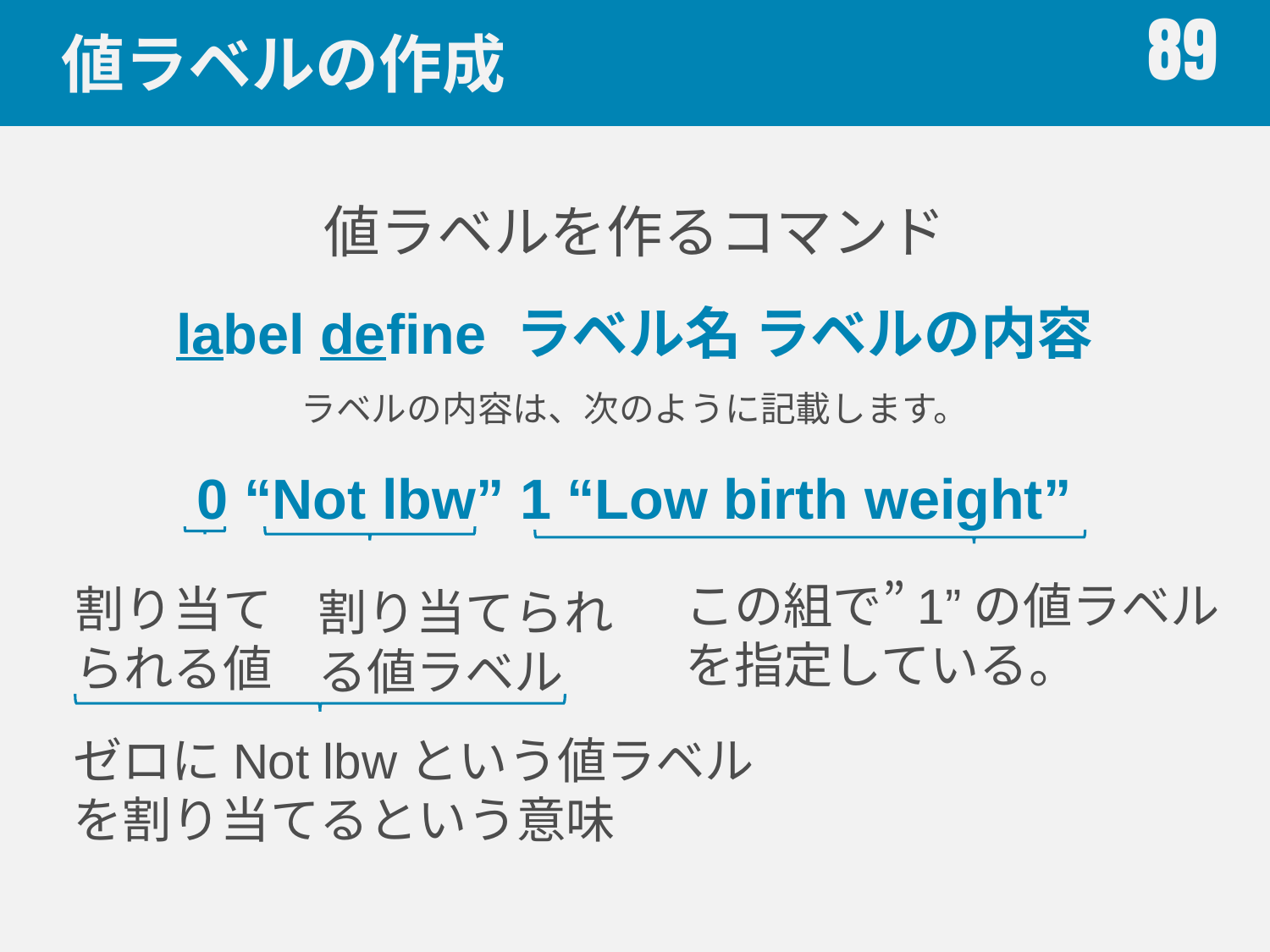

# 値ラベルの作成
 89
値ラベルを作るコマンド
label define ラベル名 ラベルの内容
ラベルの内容は、次のように記載します。
0 “Not lbw” 1 “Low birth weight”

この組で”1”の値ラベルを指定している。
割り当てられる値
割り当てられる値ラベル
ゼロにNot lbwという値ラベルを割り当てるという意味